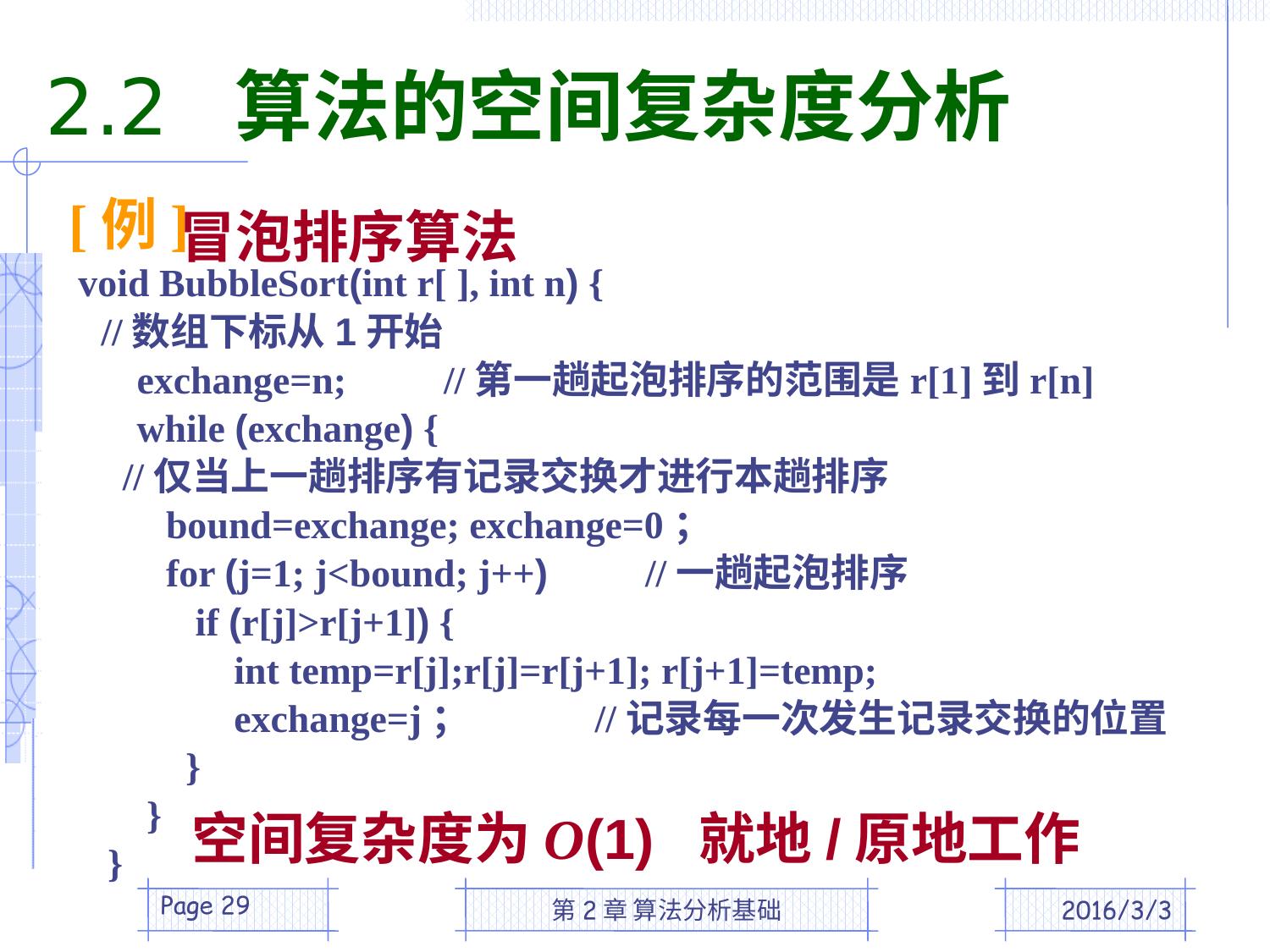

2.2  算法的空间复杂度分析
冒泡排序算法
[例]
 void BubbleSort(int r[ ], int n) {
   //数组下标从1开始
       exchange=n;          //第一趟起泡排序的范围是r[1]到r[n]
       while (exchange) {
     //仅当上一趟排序有记录交换才进行本趟排序
          bound=exchange; exchange=0；
          for (j=1; j<bound; j++)          //一趟起泡排序
             if (r[j]>r[j+1]) {
                 int temp=r[j];r[j]=r[j+1]; r[j+1]=temp;
                 exchange=j；             //记录每一次发生记录交换的位置
            }
        }
    }
空间复杂度为O(1)  就地/原地工作
Page 29
第2章 算法分析基础
2016/3/3